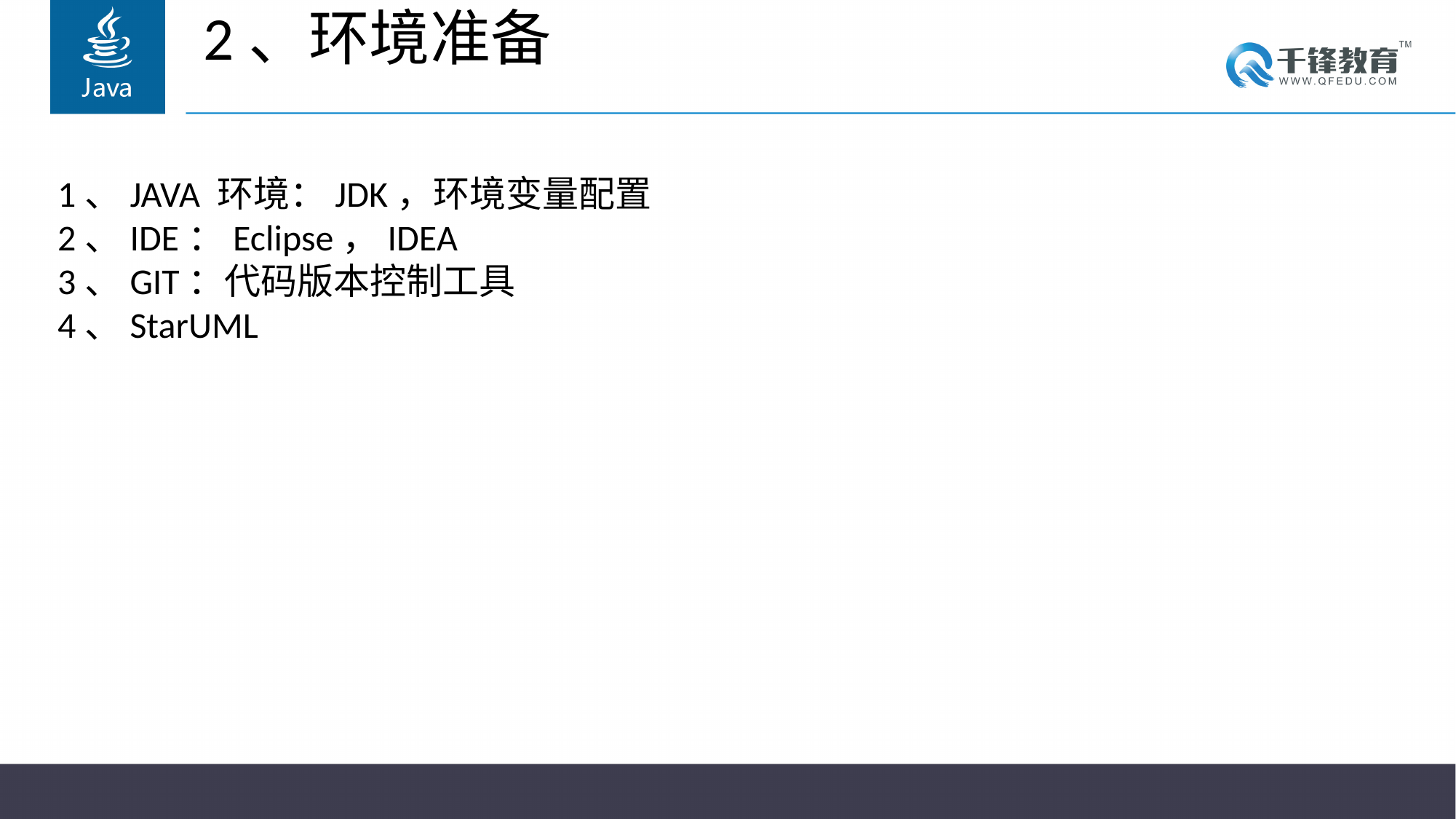

# 2、环境准备
1、JAVA 环境：JDK，环境变量配置
2、IDE：Eclipse，IDEA
3、GIT：代码版本控制工具
4、StarUML